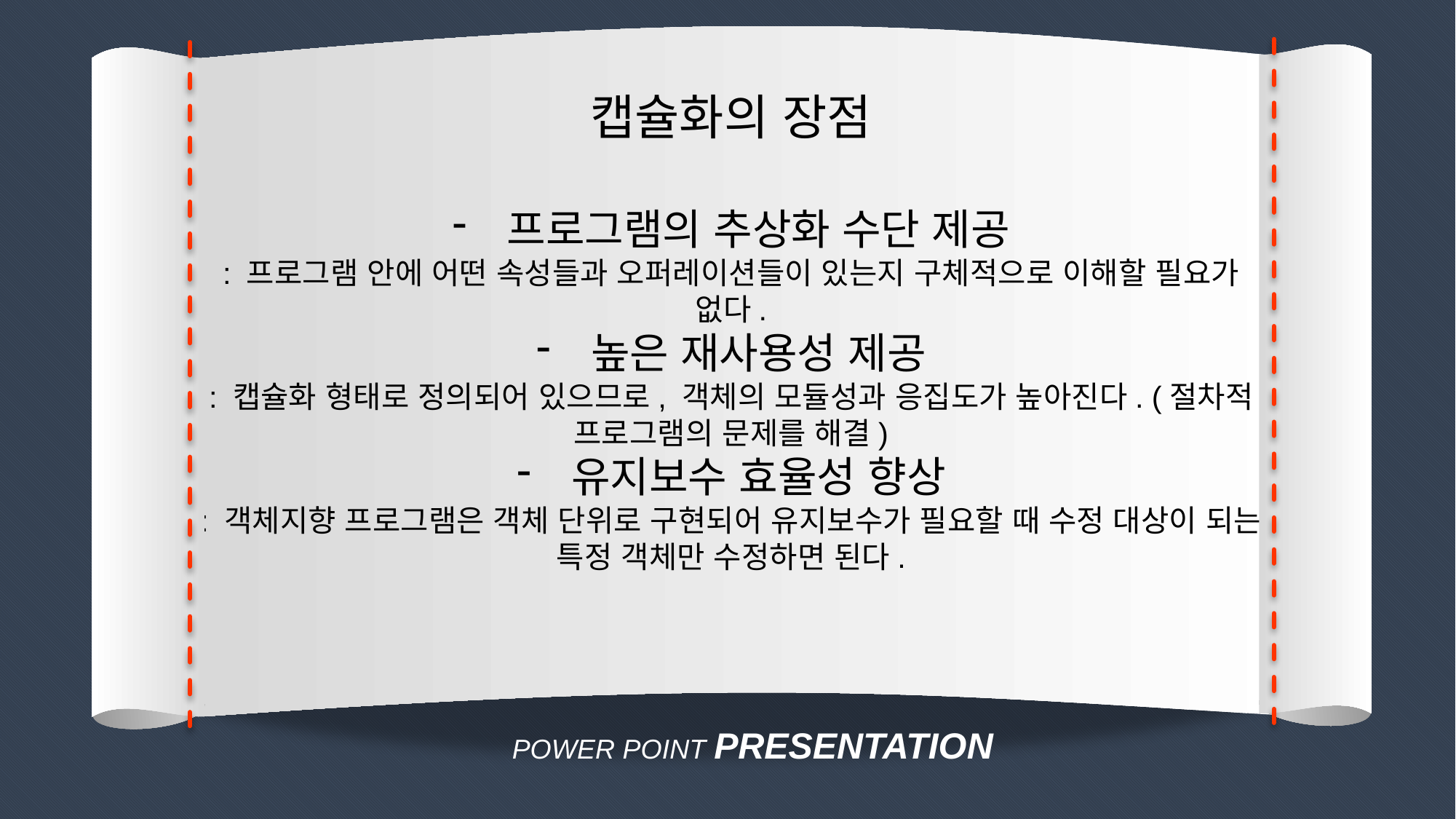

캡슐화의 장점

프로그램의 추상화 수단 제공
: 프로그램 안에 어떤 속성들과 오퍼레이션들이 있는지 구체적으로 이해할 필요가 없다.
높은 재사용성 제공
: 캡슐화 형태로 정의되어 있으므로, 객체의 모듈성과 응집도가 높아진다. (절차적 프로그램의 문제를 해결)
유지보수 효율성 향상
: 객체지향 프로그램은 객체 단위로 구현되어 유지보수가 필요할 때 수정 대상이 되는 특정 객체만 수정하면 된다.

POWER POINT PRESENTATION